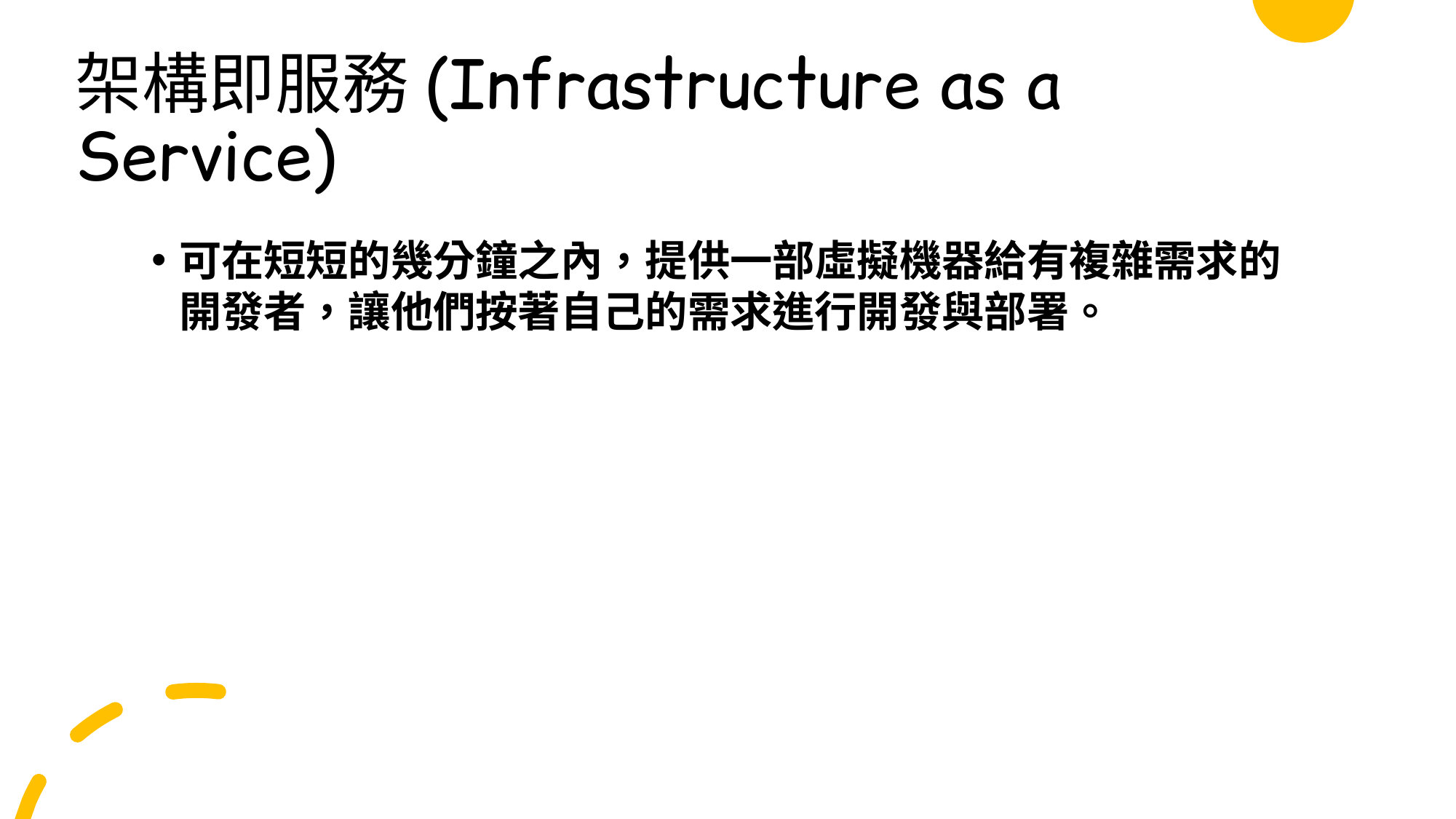

# 架構即服務(Infrastructure as a Service)
可在短短的幾分鐘之內，提供一部虛擬機器給有複雜需求的開發者，讓他們按著自己的需求進行開發與部署。